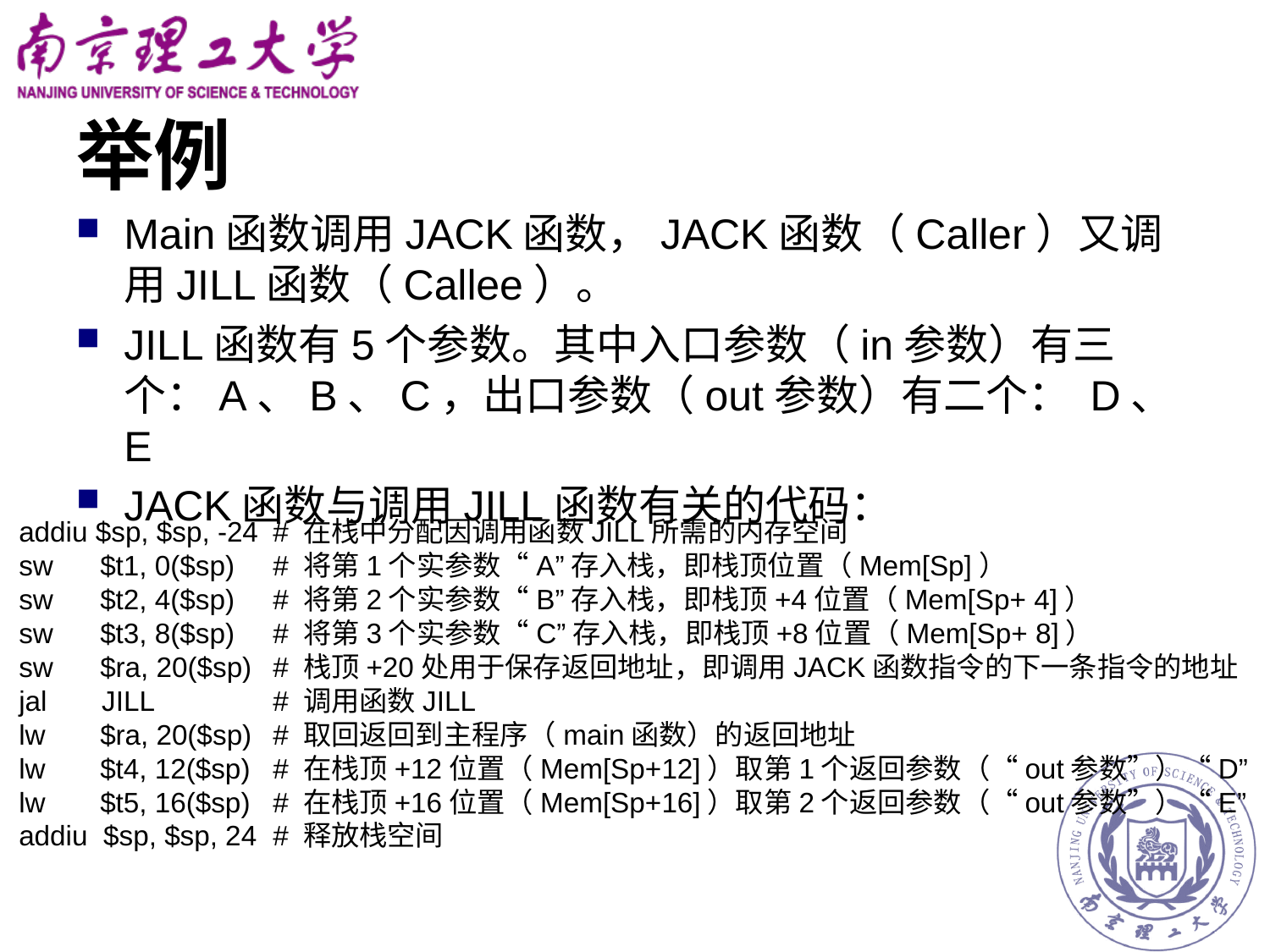

# 举例
Main函数调用JACK函数，JACK函数（Caller）又调用JILL函数（Callee）。
JILL函数有5个参数。其中入口参数（in参数）有三个：A、B、C，出口参数（out参数）有二个： D、E
JACK函数与调用JILL函数有关的代码：

addiu $sp, $sp, -24 	# 在栈中分配因调用函数JILL所需的内存空间
sw      $t1, 0($sp) 	# 将第1个实参数“A”存入栈，即栈顶位置（Mem[Sp]）
sw      $t2, 4($sp) 	# 将第2个实参数“B”存入栈，即栈顶+4位置（Mem[Sp+ 4]）
sw      $t3, 8($sp)	# 将第3个实参数“C”存入栈，即栈顶+8位置（Mem[Sp+ 8]）
sw      $ra, 20($sp)	# 栈顶+20处用于保存返回地址，即调用JACK函数指令的下一条指令的地址
jal       JILL	# 调用函数JILL
lw       $ra, 20($sp) 	# 取回返回到主程序（main函数）的返回地址
lw       $t4, 12($sp) 	# 在栈顶+12位置（Mem[Sp+12]）取第1个返回参数（“out参数”）“D”
lw       $t5, 16($sp) 	# 在栈顶+16位置（Mem[Sp+16]）取第2个返回参数（“out参数”）“E”
addiu  $sp, $sp, 24	# 释放栈空间